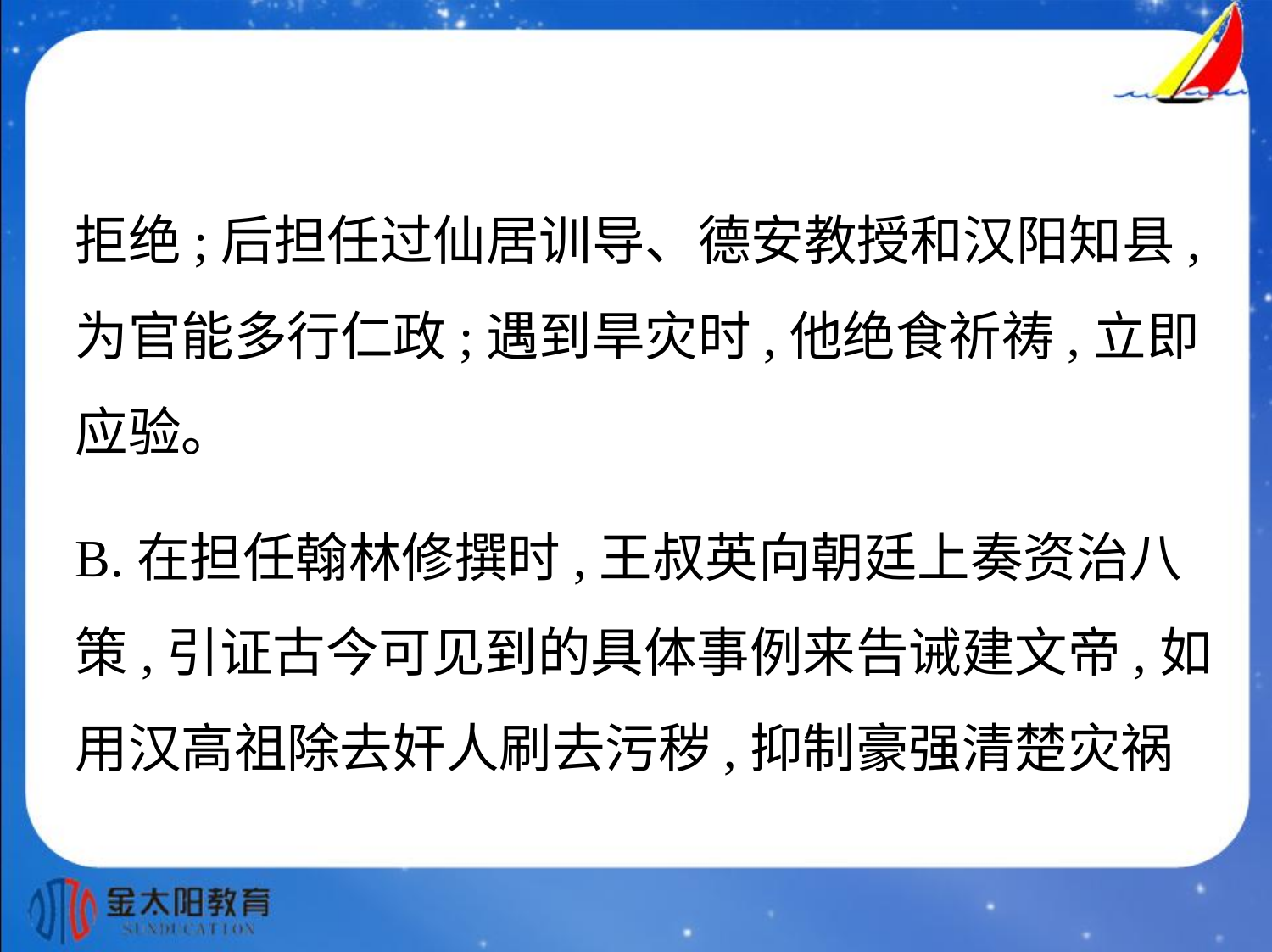

拒绝;后担任过仙居训导、德安教授和汉阳知县,
为官能多行仁政;遇到旱灾时,他绝食祈祷,立即
应验。
B.在担任翰林修撰时,王叔英向朝廷上奏资治八
策,引证古今可见到的具体事例来告诫建文帝,如
用汉高祖除去奸人刷去污秽,抑制豪强清楚灾祸